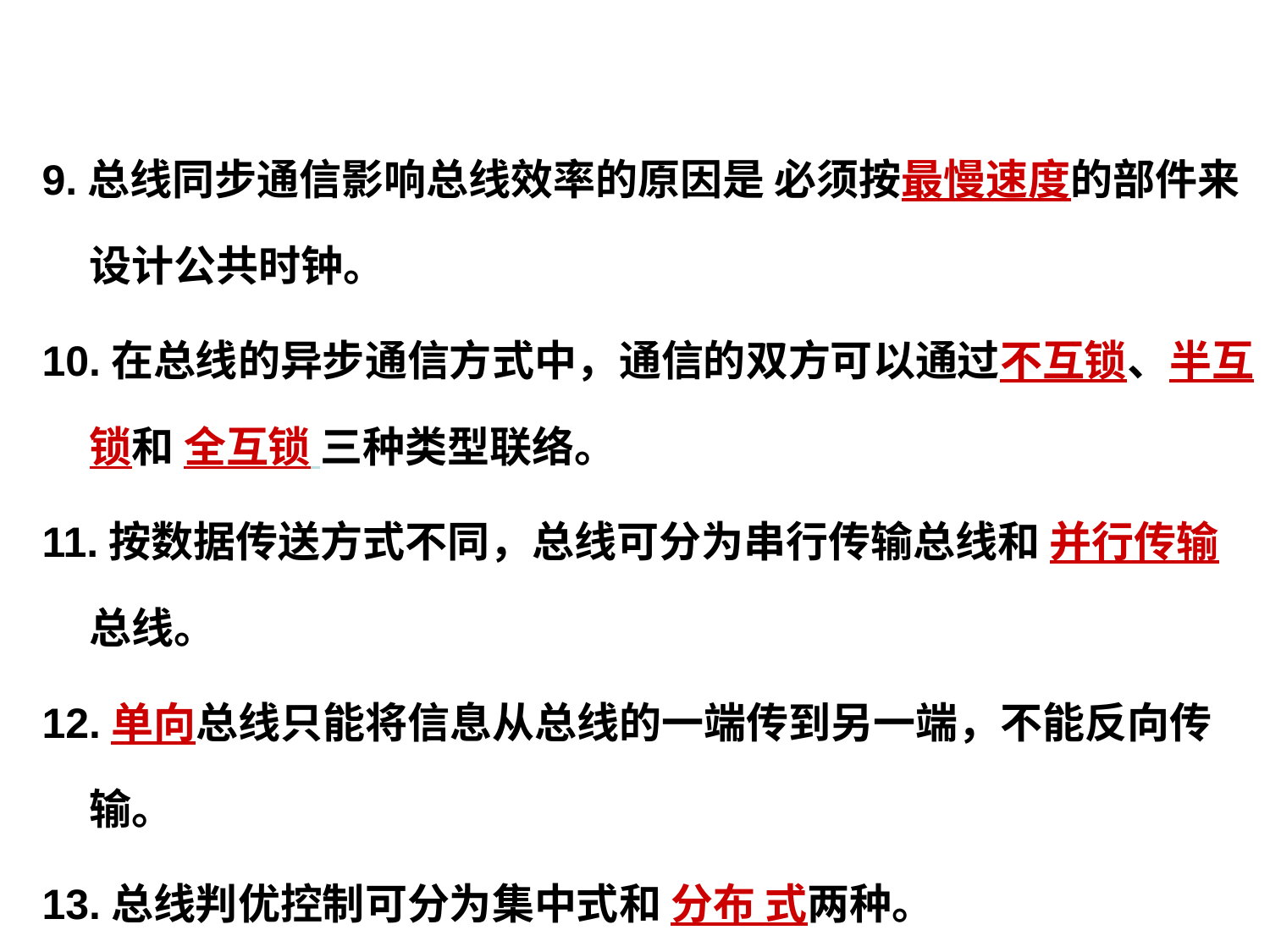

9.总线同步通信影响总线效率的原因是 必须按最慢速度的部件来设计公共时钟。
10.在总线的异步通信方式中，通信的双方可以通过不互锁、半互锁和 全互锁 三种类型联络。
11.按数据传送方式不同，总线可分为串行传输总线和 并行传输总线。
12.单向总线只能将信息从总线的一端传到另一端，不能反向传输。
13.总线判优控制可分为集中式和 分布 式两种。